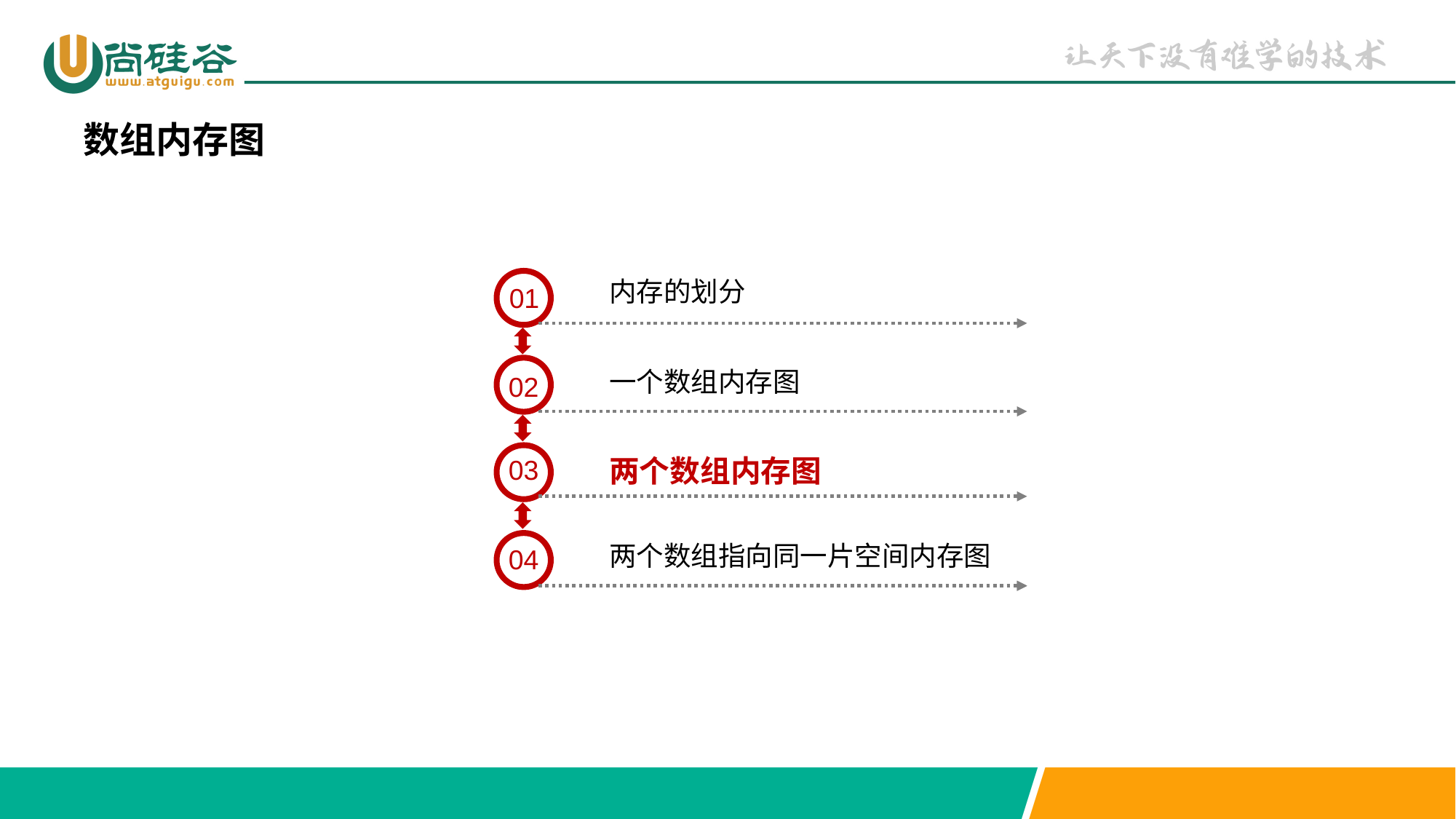

数组内存图

内存的划分
01

一个数组内存图
02

两个数组内存图
03

两个数组指向同一片空间内存图
04